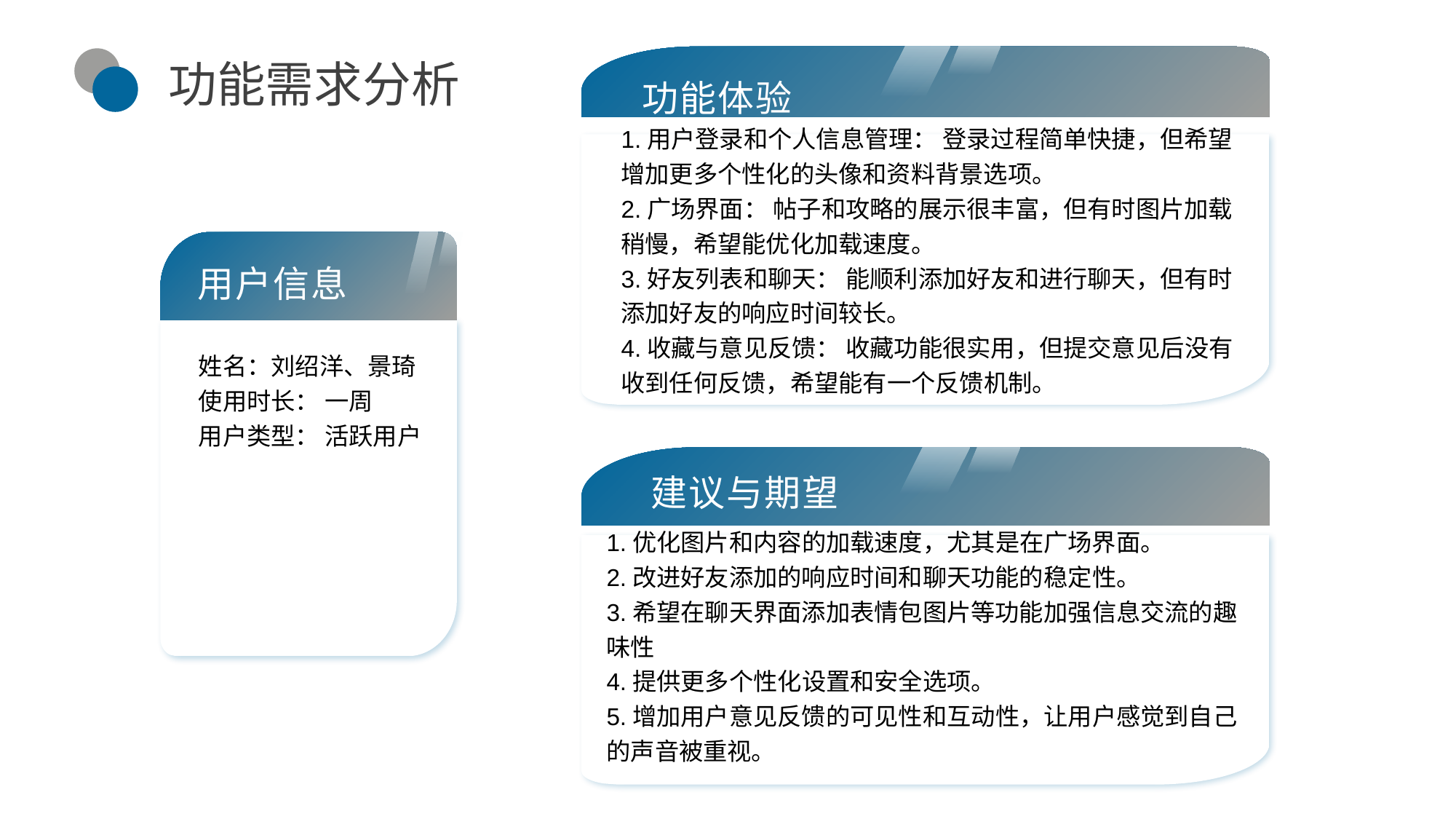

功能需求分析
功能体验
1.用户登录和个人信息管理： 登录过程简单快捷，但希望增加更多个性化的头像和资料背景选项。
2.广场界面： 帖子和攻略的展示很丰富，但有时图片加载稍慢，希望能优化加载速度。
3.好友列表和聊天： 能顺利添加好友和进行聊天，但有时添加好友的响应时间较长。
4.收藏与意见反馈： 收藏功能很实用，但提交意见后没有收到任何反馈，希望能有一个反馈机制。

用户信息

姓名：刘绍洋、景琦
使用时长： 一周
用户类型： 活跃用户

建议与期望
1.优化图片和内容的加载速度，尤其是在广场界面。
2.改进好友添加的响应时间和聊天功能的稳定性。
3.希望在聊天界面添加表情包图片等功能加强信息交流的趣味性
4.提供更多个性化设置和安全选项。
5.增加用户意见反馈的可见性和互动性，让用户感觉到自己的声音被重视。